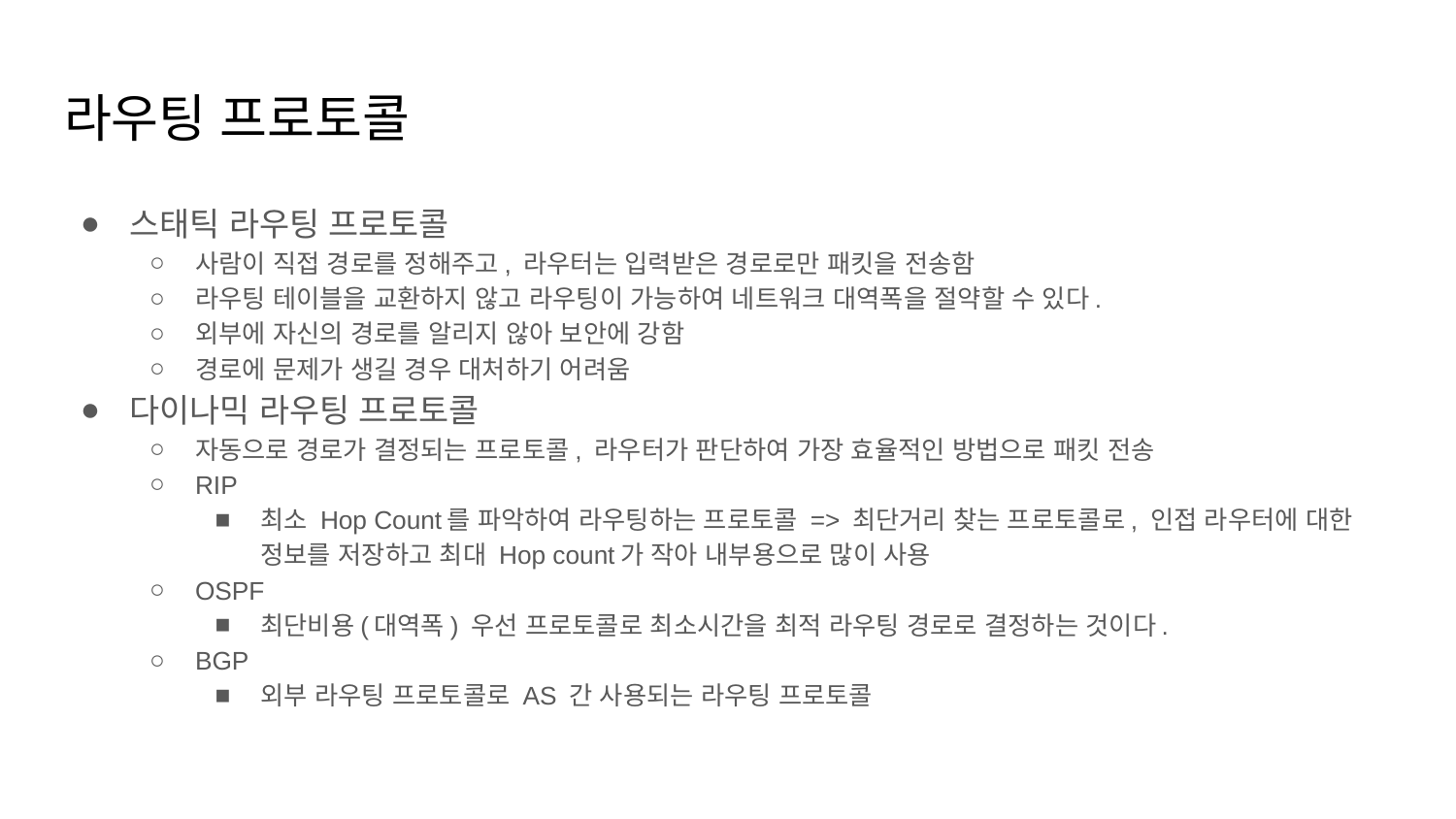

# 라우팅 프로토콜
스태틱 라우팅 프로토콜
사람이 직접 경로를 정해주고, 라우터는 입력받은 경로로만 패킷을 전송함
라우팅 테이블을 교환하지 않고 라우팅이 가능하여 네트워크 대역폭을 절약할 수 있다.
외부에 자신의 경로를 알리지 않아 보안에 강함
경로에 문제가 생길 경우 대처하기 어려움
다이나믹 라우팅 프로토콜
자동으로 경로가 결정되는 프로토콜, 라우터가 판단하여 가장 효율적인 방법으로 패킷 전송
RIP
최소 Hop Count를 파악하여 라우팅하는 프로토콜 => 최단거리 찾는 프로토콜로, 인접 라우터에 대한 정보를 저장하고 최대 Hop count가 작아 내부용으로 많이 사용
OSPF
최단비용(대역폭) 우선 프로토콜로 최소시간을 최적 라우팅 경로로 결정하는 것이다.
BGP
외부 라우팅 프로토콜로 AS 간 사용되는 라우팅 프로토콜